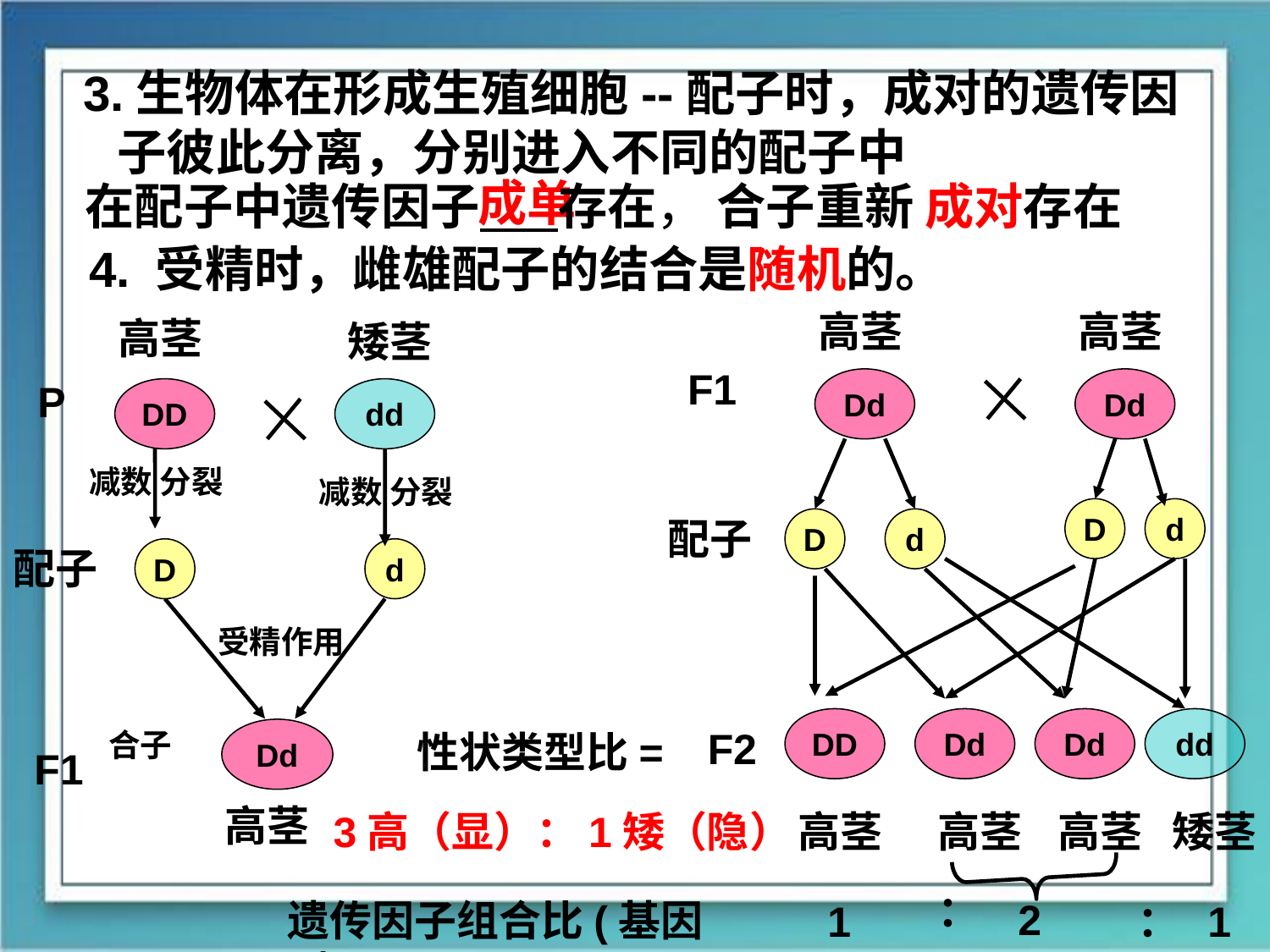

3.生物体在形成生殖细胞--配子时，成对的遗传因
  子彼此分离，分别进入不同的配子中
#
成单
在配子中遗传因子       存在，
合子重新
成对存在
4. 受精时，雌雄配子的结合是随机的。
高茎
高茎
F1
Dd
Dd

高茎
矮茎
P
DD
dd

D
d

减数 分裂

减数 分裂
配子
D
d
配子
D
d

受精作用
DD
F2
Dd
Dd
dd
Dd
F1
合子
性状类型比=
高茎
3高（显）：1矮（隐）
高茎
高茎
高茎
矮茎

2
：
遗传因子组合比(基因型)=
1
：
1